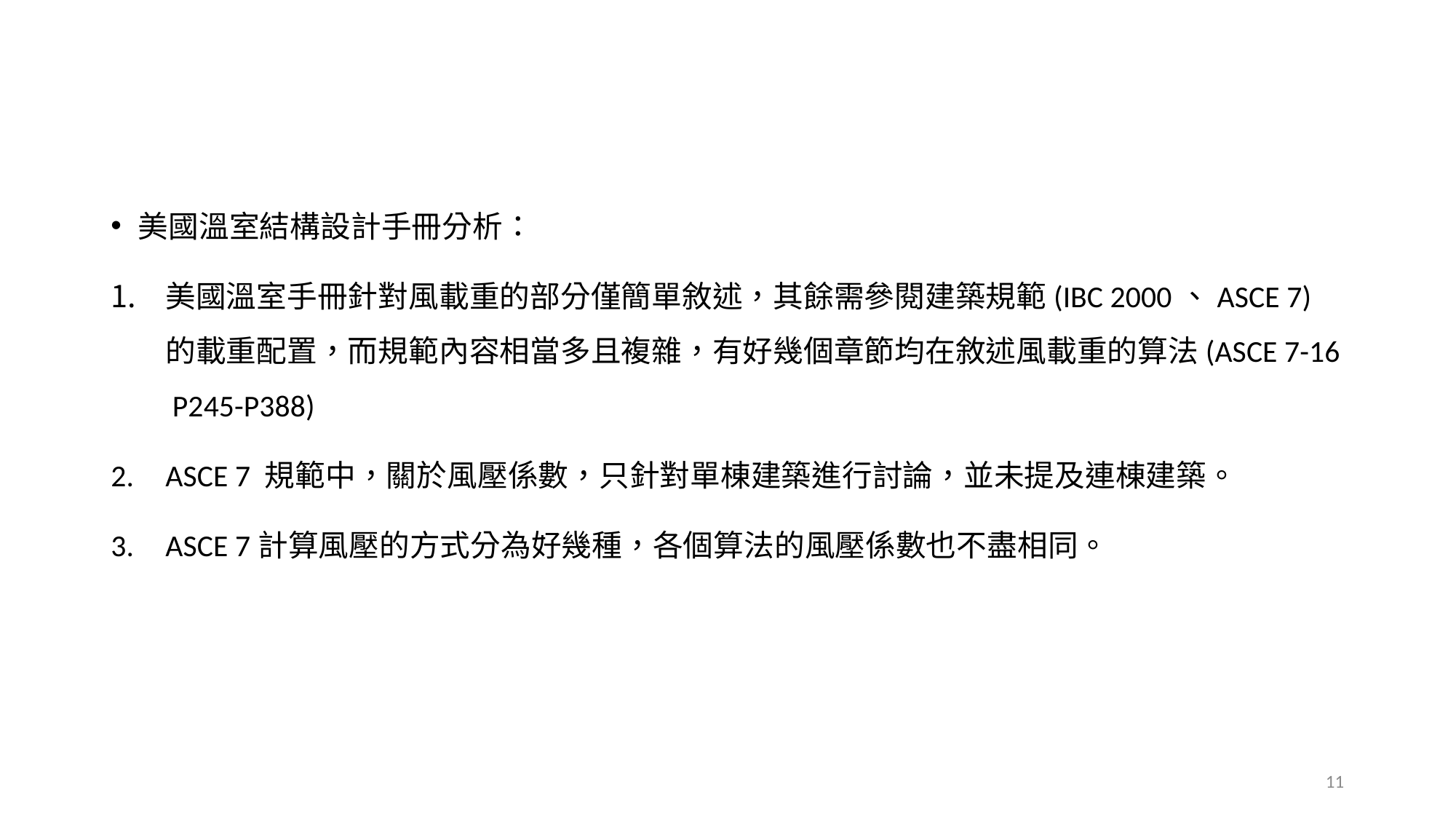

#
美國溫室結構設計手冊分析：
美國溫室手冊針對風載重的部分僅簡單敘述，其餘需參閱建築規範(IBC 2000、ASCE 7)的載重配置，而規範內容相當多且複雜，有好幾個章節均在敘述風載重的算法(ASCE 7-16  P245-P388)
ASCE 7 規範中，關於風壓係數，只針對單棟建築進行討論，並未提及連棟建築。
ASCE 7計算風壓的方式分為好幾種，各個算法的風壓係數也不盡相同。
11